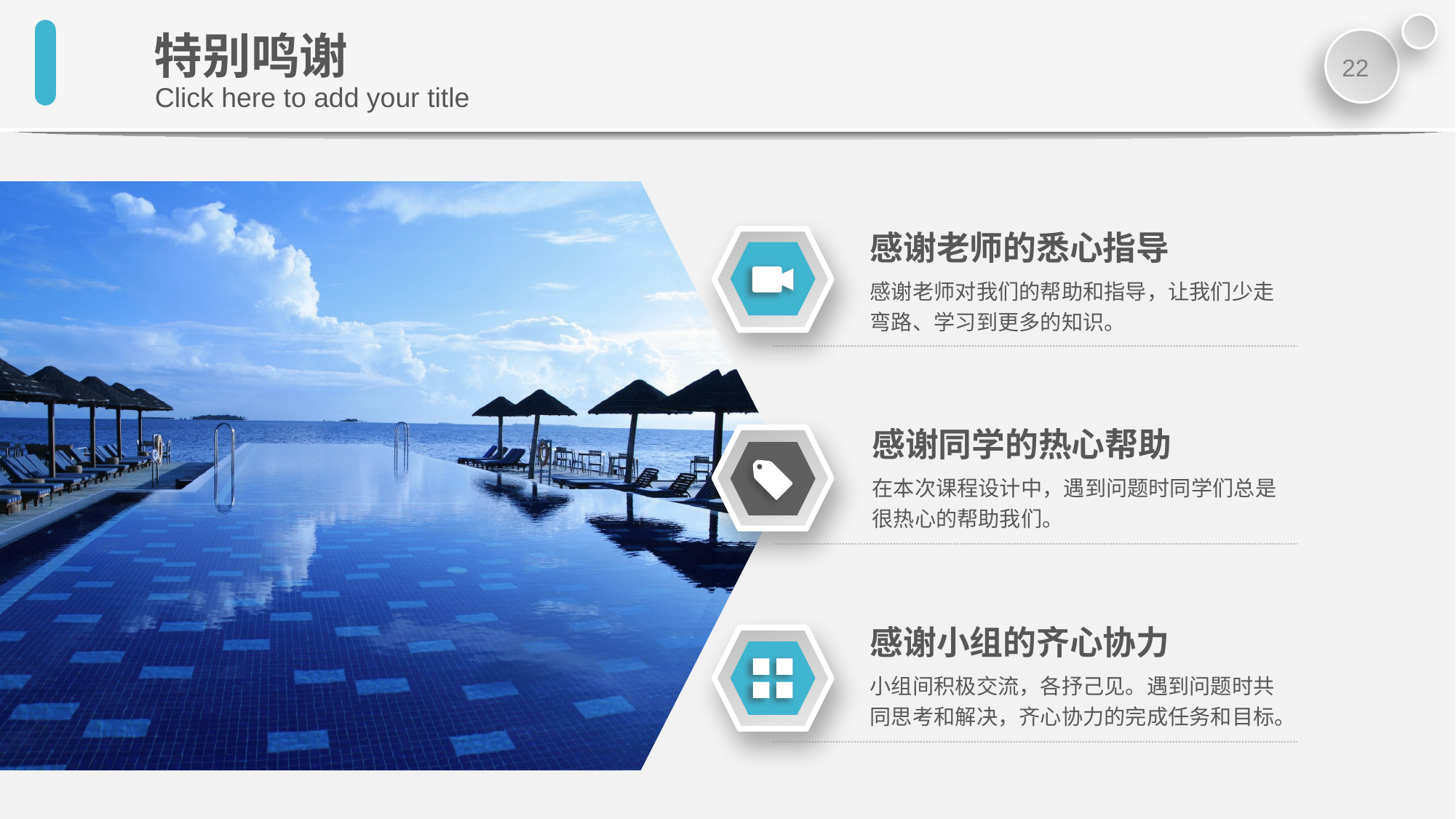

特别鸣谢
Click here to add your title

感谢老师的悉心指导
感谢老师对我们的帮助和指导，让我们少走弯路、学习到更多的知识。

感谢同学的热心帮助
在本次课程设计中，遇到问题时同学们总是很热心的帮助我们。

感谢小组的齐心协力
小组间积极交流，各抒己见。遇到问题时共同思考和解决，齐心协力的完成任务和目标。